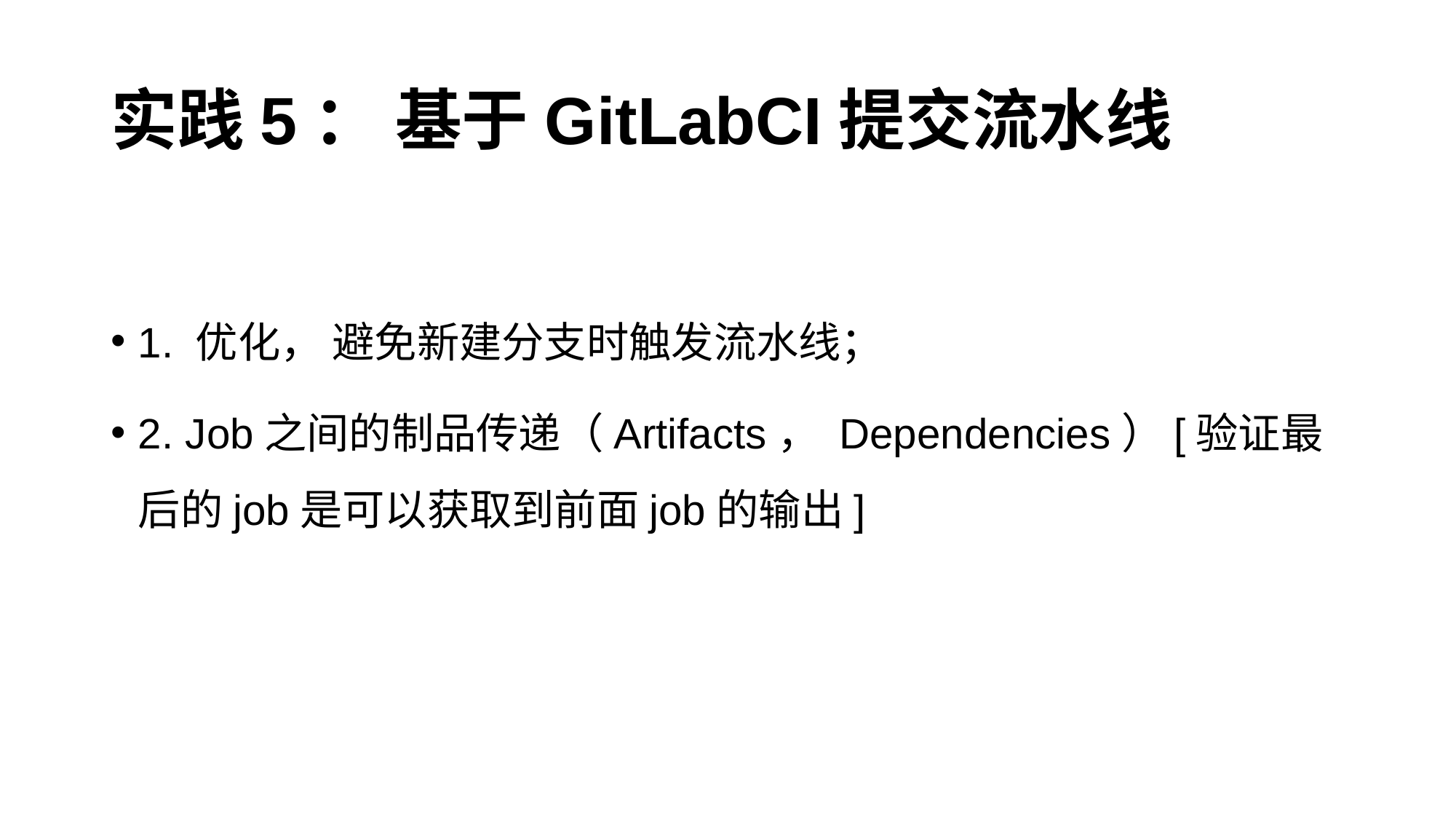

# 实践5： 基于GitLabCI提交流水线

1. 优化， 避免新建分支时触发流水线；
2. Job之间的制品传递（Artifacts， Dependencies）[验证最后的job是可以获取到前面job的输出]